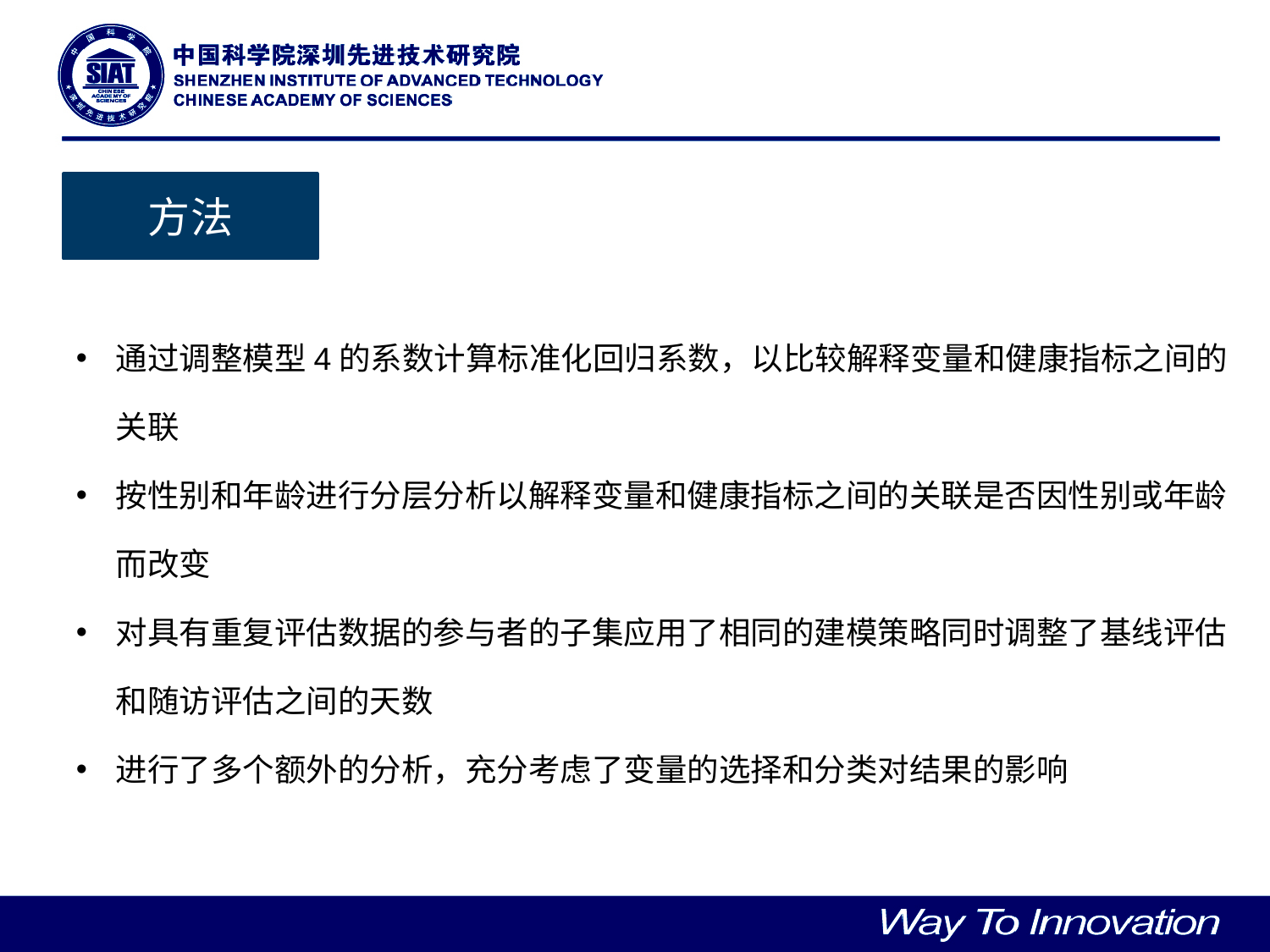

方法
通过调整模型4的系数计算标准化回归系数，以比较解释变量和健康指标之间的关联
按性别和年龄进行分层分析以解释变量和健康指标之间的关联是否因性别或年龄而改变
对具有重复评估数据的参与者的子集应用了相同的建模策略同时调整了基线评估和随访评估之间的天数
进行了多个额外的分析，充分考虑了变量的选择和分类对结果的影响